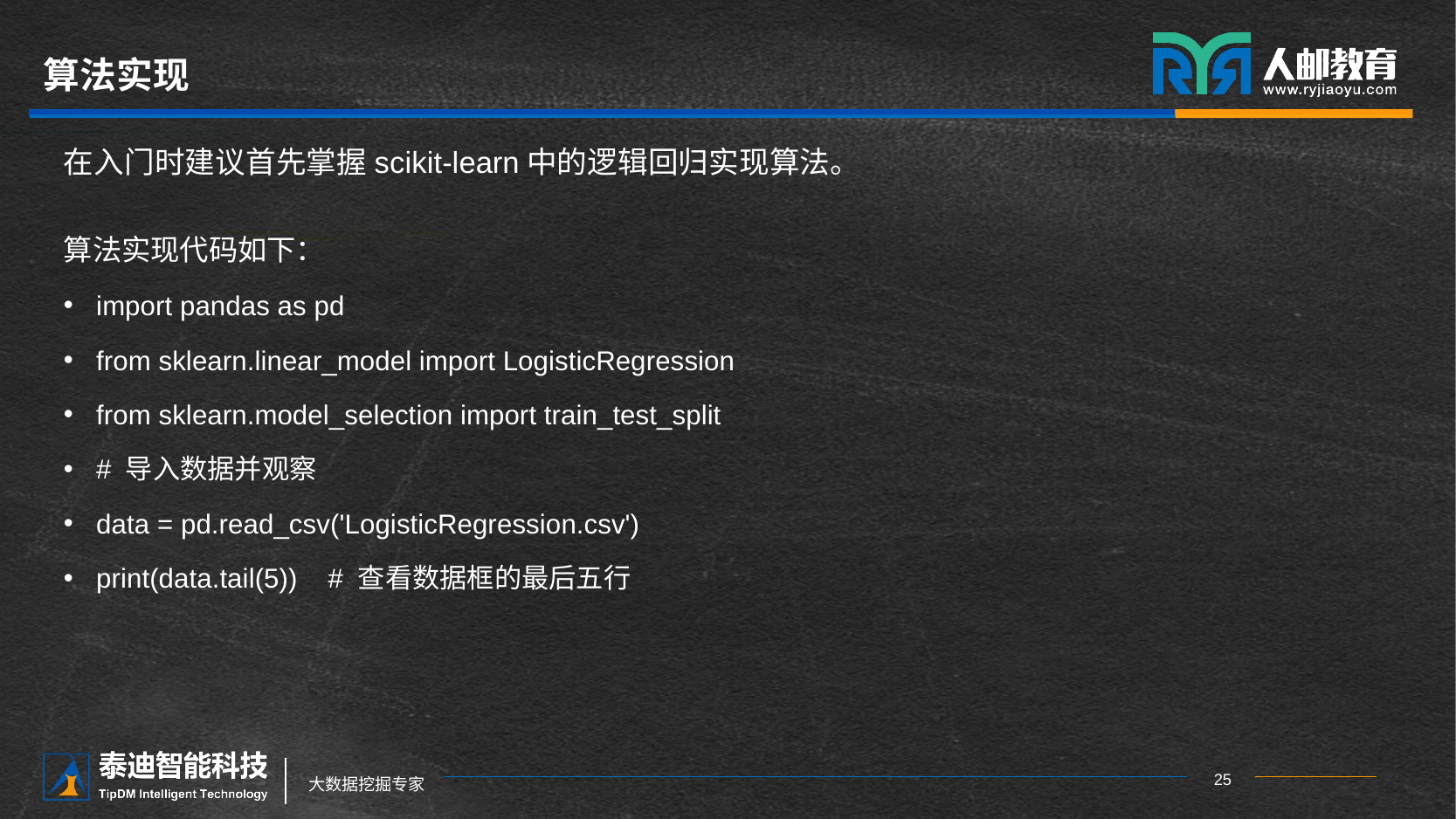

# 算法实现

在入门时建议首先掌握scikit-learn中的逻辑回归实现算法。

算法实现代码如下：
import pandas as pd
from sklearn.linear_model import LogisticRegression
from sklearn.model_selection import train_test_split
# 导入数据并观察
data = pd.read_csv('LogisticRegression.csv')
print(data.tail(5))    # 查看数据框的最后五行